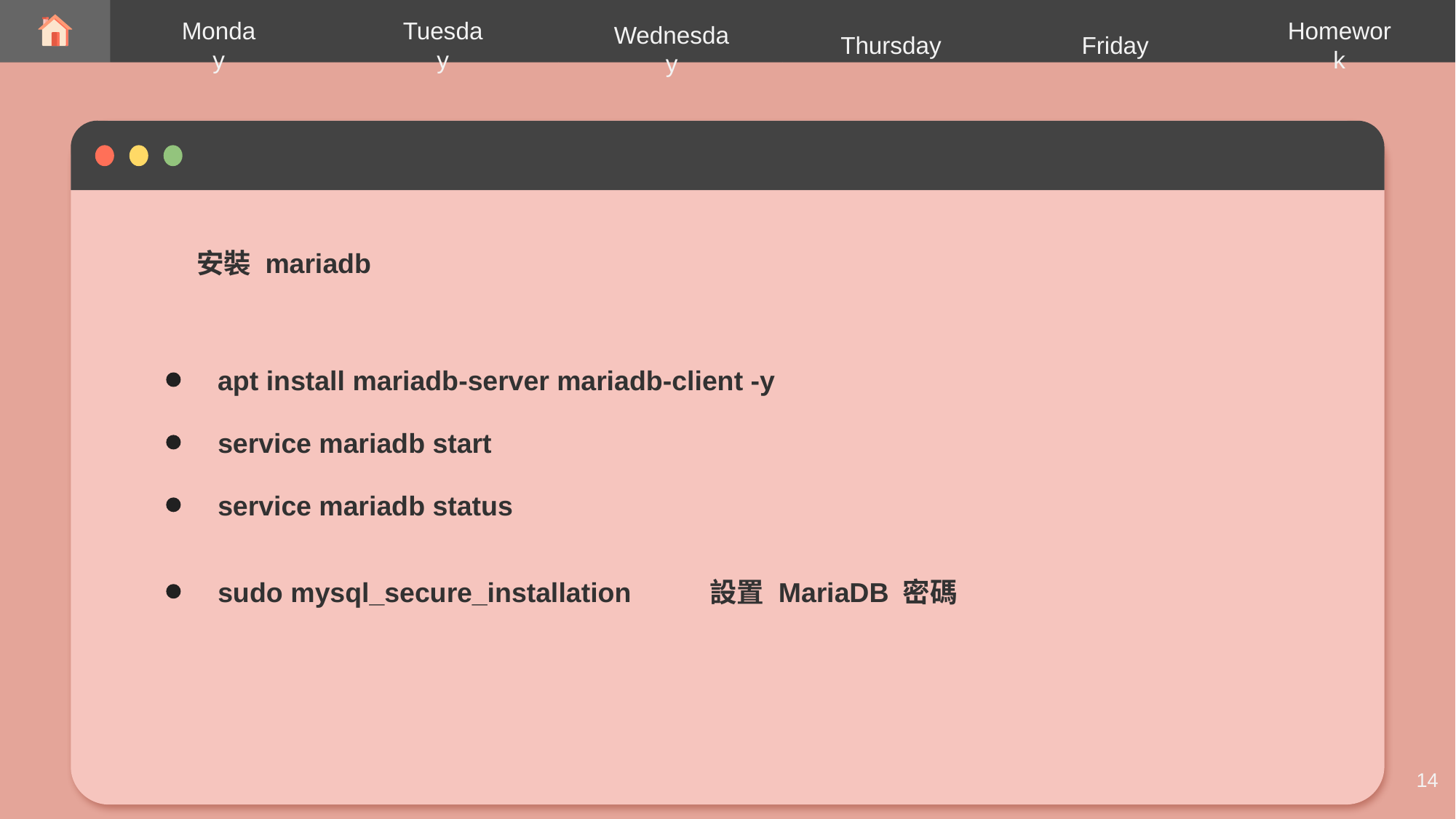

Thursday
Monday
Tuesday
Wednesday
Friday
Homework

安裝 mariadb
apt install mariadb-server mariadb-client -y

service mariadb start

service mariadb status

sudo mysql_secure_installation
設置 MariaDB 密碼

14